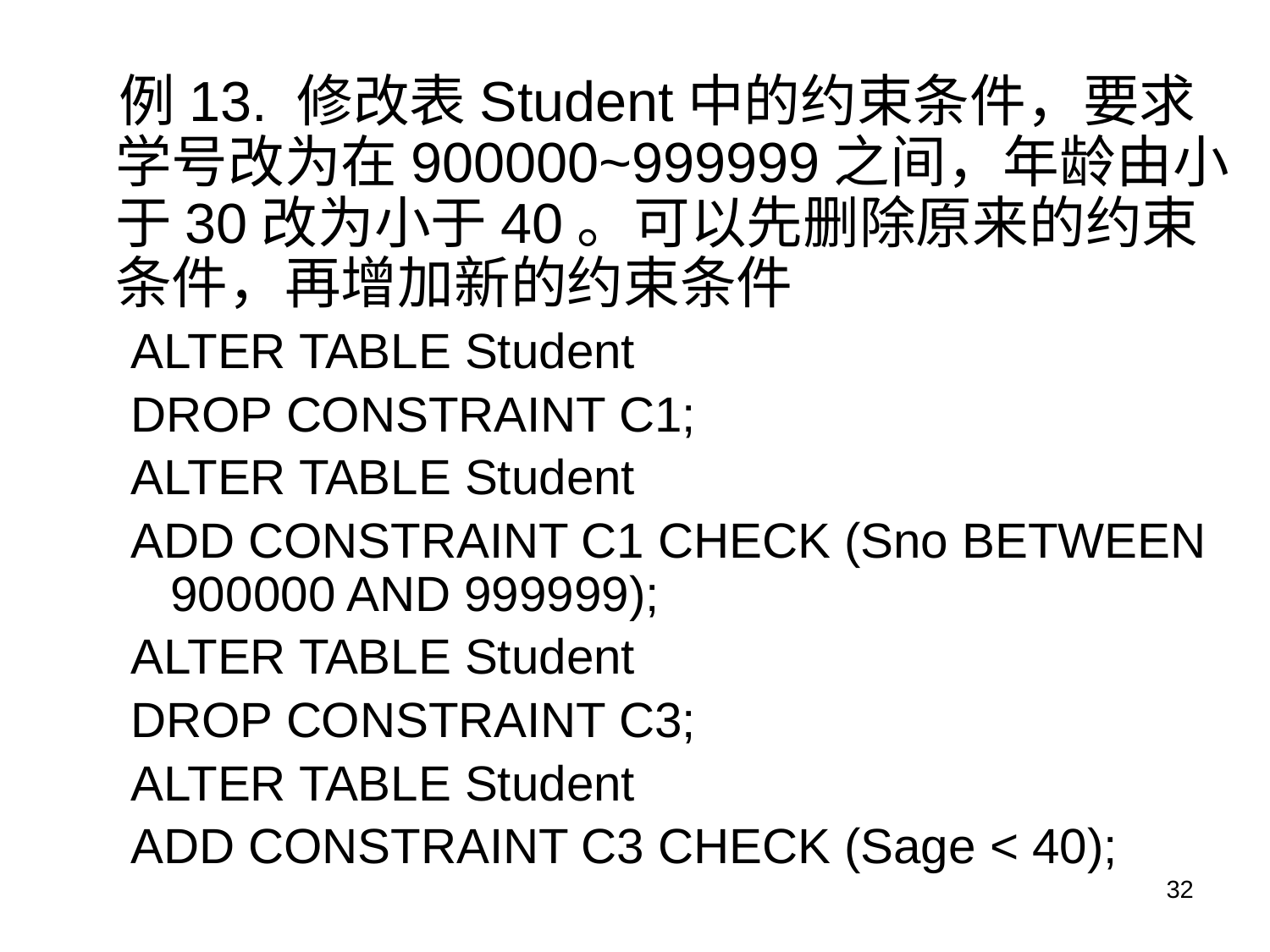

例13. 修改表Student中的约束条件，要求学号改为在900000~999999之间，年龄由小于30改为小于40。可以先删除原来的约束条件，再增加新的约束条件
ALTER TABLE Student
DROP CONSTRAINT C1;
ALTER TABLE Student
ADD CONSTRAINT C1 CHECK (Sno BETWEEN 900000 AND 999999);
ALTER TABLE Student
DROP CONSTRAINT C3;
ALTER TABLE Student
ADD CONSTRAINT C3 CHECK (Sage < 40);
32